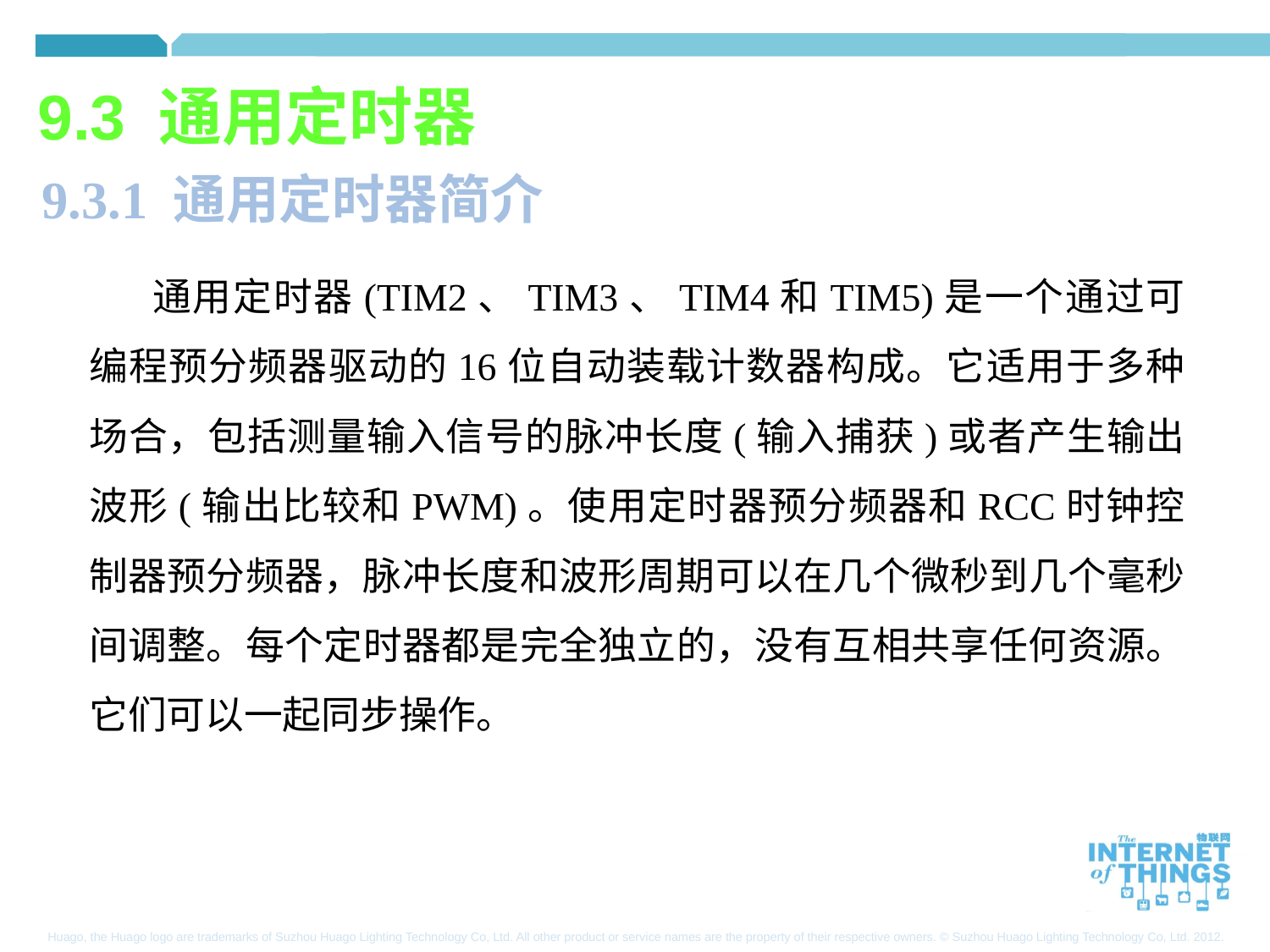

9.3 通用定时器
9.3.1 通用定时器简介
通用定时器(TIM2、TIM3、TIM4和TIM5)是一个通过可编程预分频器驱动的16位自动装载计数器构成。它适用于多种场合，包括测量输入信号的脉冲长度(输入捕获)或者产生输出波形(输出比较和PWM)。使用定时器预分频器和RCC时钟控制器预分频器，脉冲长度和波形周期可以在几个微秒到几个毫秒间调整。每个定时器都是完全独立的，没有互相共享任何资源。它们可以一起同步操作。